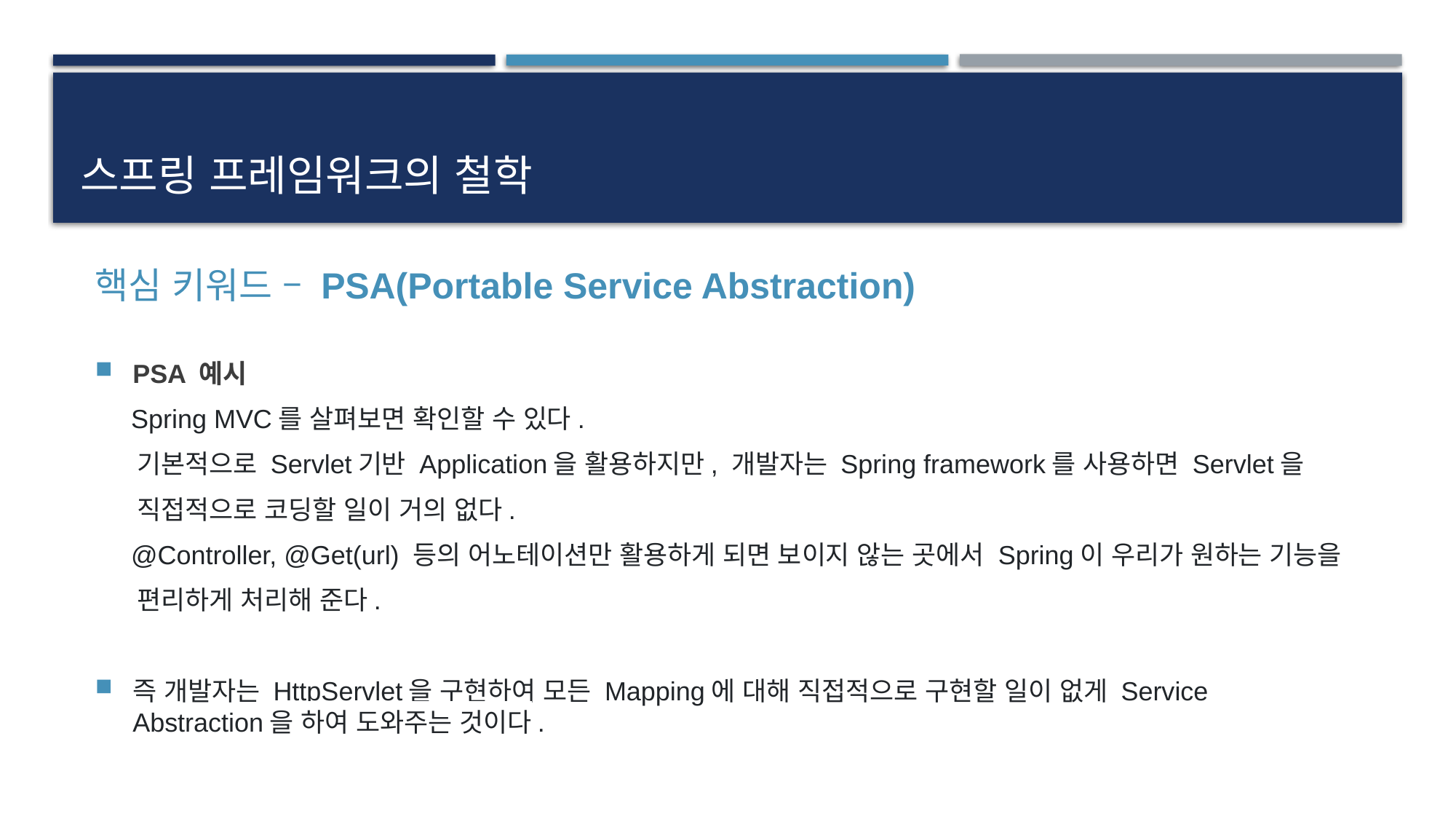

# 스프링 프레임워크의 철학
핵심 키워드 – PSA(Portable Service Abstraction)
PSA 예시
     Spring MVC를 살펴보면 확인할 수 있다.
     기본적으로 Servlet기반 Application을 활용하지만, 개발자는 Spring framework를 사용하면 Servlet을
     직접적으로 코딩할 일이 거의 없다.
     @Controller, @Get(url) 등의 어노테이션만 활용하게 되면 보이지 않는 곳에서 Spring이 우리가 원하는 기능을
     편리하게 처리해 준다.

즉 개발자는 HttpServlet을 구현하여 모든 Mapping에 대해 직접적으로 구현할 일이 없게 Service Abstraction을 하여 도와주는 것이다.